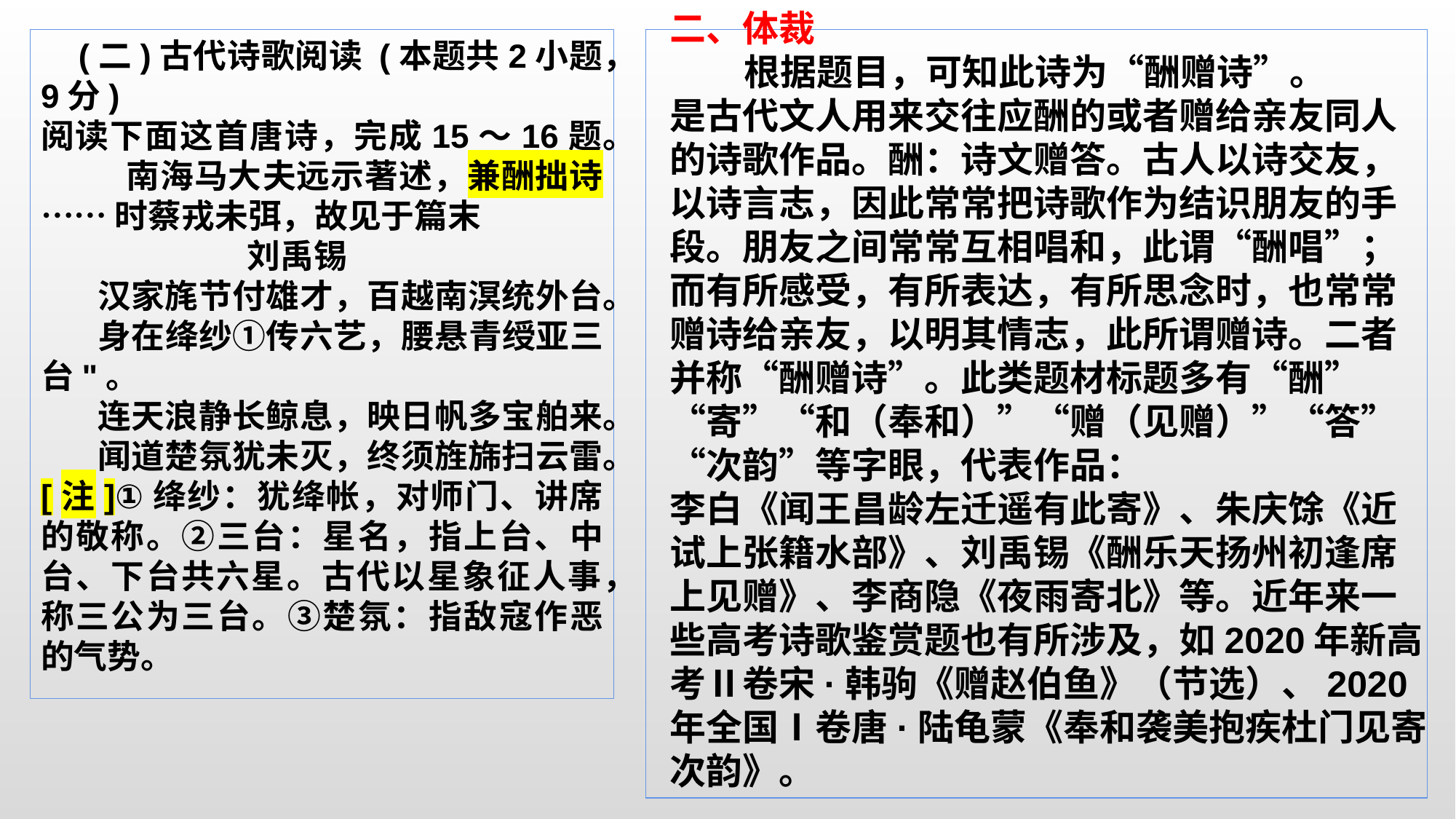

二、体裁
        根据题目，可知此诗为“酬赠诗”。
是古代文人用来交往应酬的或者赠给亲友同人的诗歌作品。酬：诗文赠答。古人以诗交友，以诗言志，因此常常把诗歌作为结识朋友的手段。朋友之间常常互相唱和，此谓“酬唱”；而有所感受，有所表达，有所思念时，也常常赠诗给亲友，以明其情志，此所谓赠诗。二者并称“酬赠诗”。此类题材标题多有“酬”“寄”“和（奉和）”“赠（见赠）”“答”“次韵”等字眼，代表作品：
李白《闻王昌龄左迁遥有此寄》、朱庆馀《近试上张籍水部》、刘禹锡《酬乐天扬州初逢席上见赠》、李商隐《夜雨寄北》等。近年来一些高考诗歌鉴赏题也有所涉及，如2020年新高考Ⅱ卷宋·韩驹《赠赵伯鱼》（节选）、2020年全国Ⅰ卷唐·陆龟蒙《奉和袭美抱疾杜门见寄次韵》。
    (二)古代诗歌阅读 (本题共2小题，9分)
阅读下面这首唐诗，完成15～16题。
         南海马大夫远示著述，兼酬拙诗 …… 时蔡戎未弭，故见于篇末
                          刘禹锡
      汉家旄节付雄才，百越南溟统外台。
      身在绛纱①传六艺，腰悬青绶亚三台"。
      连天浪静长鲸息，映日帆多宝舶来。
      闻道楚氛犹未灭，终须旌旆扫云雷。
[注]①绛纱：犹绛帐，对师门、讲席的敬称。②三台：星名，指上台、中台、下台共六星。古代以星象征人事，称三公为三台。③楚氛：指敌寇作恶的气势。